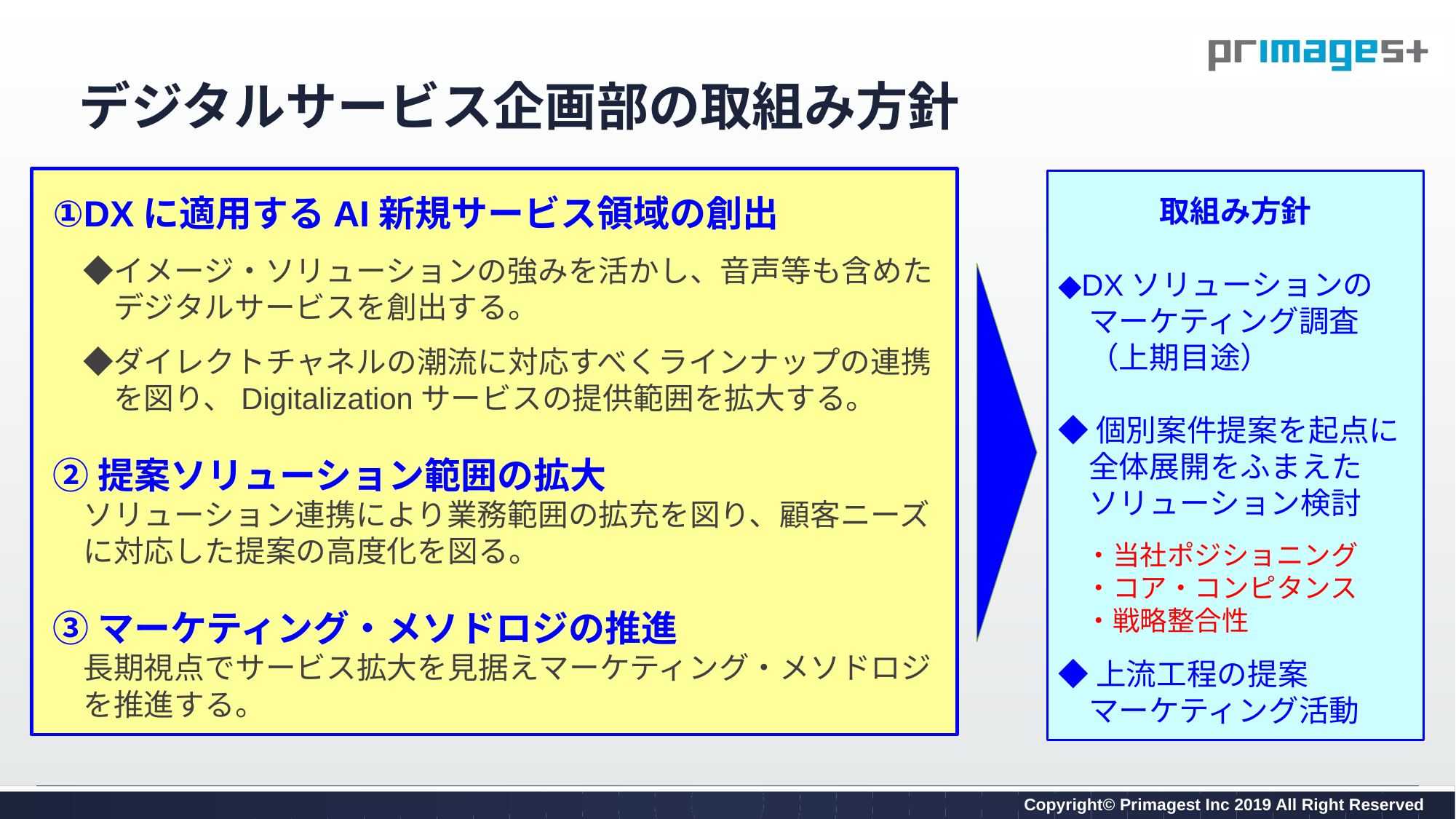

# デジタルサービス企画部の取組み方針
①DXに適用するAI新規サービス領域の創出

　◆イメージ・ソリューションの強みを活かし、音声等も含めた
　　デジタルサービスを創出する。

　◆ダイレクトチャネルの潮流に対応すべくラインナップの連携
　　を図り、Digitalizationサービスの提供範囲を拡大する。

②提案ソリューション範囲の拡大
　ソリューション連携により業務範囲の拡充を図り、顧客ニーズ
　に対応した提案の高度化を図る。

③マーケティング・メソドロジの推進
　長期視点でサービス拡大を見据えマーケティング・メソドロジ
　を推進する。
取組み方針

◆DXソリューションの
　マーケティング調査
　（上期目途）

◆個別案件提案を起点に
　全体展開をふまえた
　ソリューション検討

　・当社ポジショニング
　・コア・コンピタンス
　・戦略整合性

◆上流工程の提案
　マーケティング活動